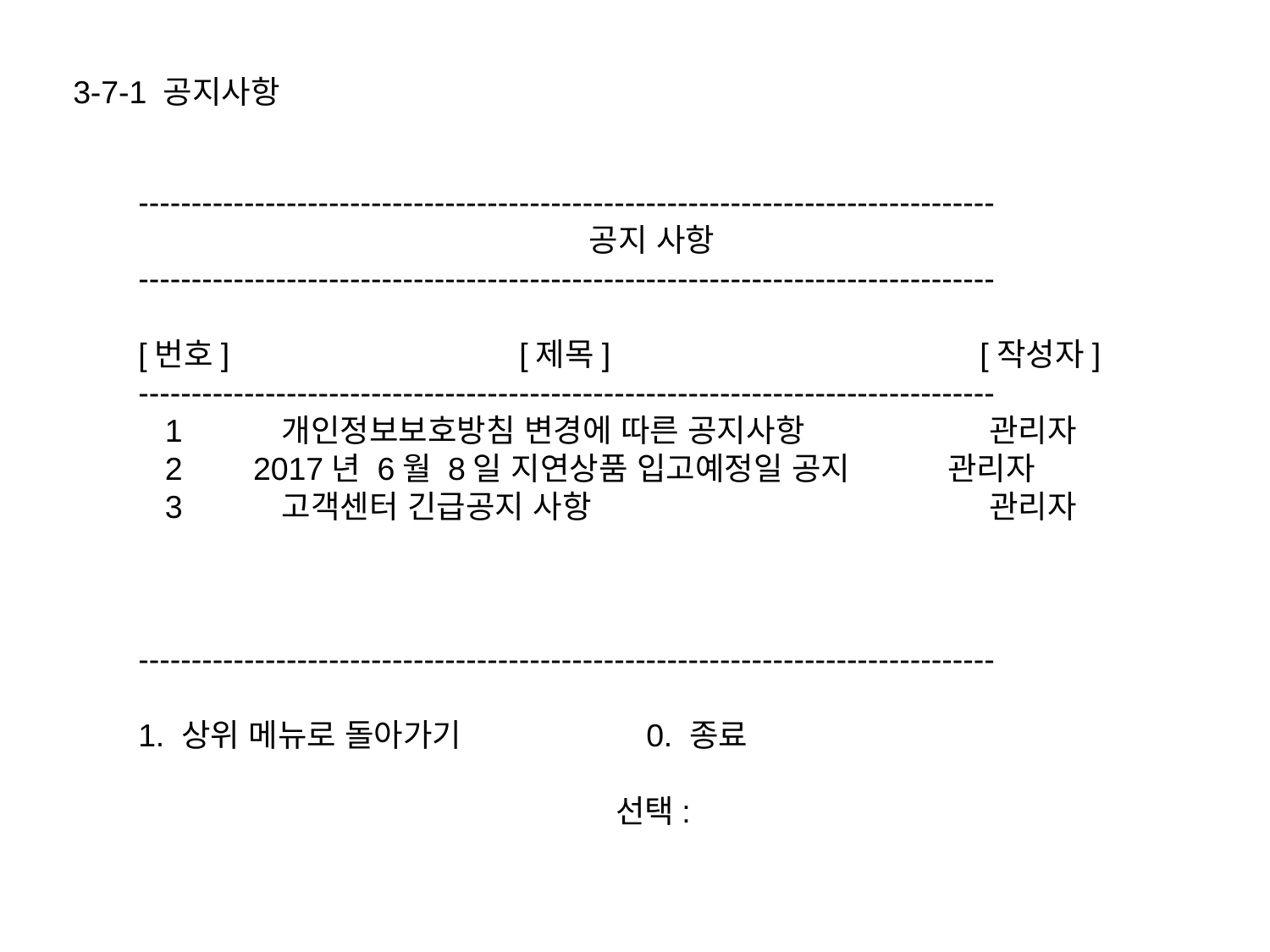

3-7-1 공지사항
---------------------------------------------------------------------------------
			       공지 사항
---------------------------------------------------------------------------------

[번호]   			[제목]		        	         [작성자]
---------------------------------------------------------------------------------
   1	 개인정보보호방침 변경에 따른 공지사항   	          관리자
   2        2017년 6월 8일 지연상품 입고예정일 공지           관리자
   3  	 고객센터 긴급공지 사항			          관리자

---------------------------------------------------------------------------------

1. 상위 메뉴로 돌아가기      		0. 종료

			          선택: